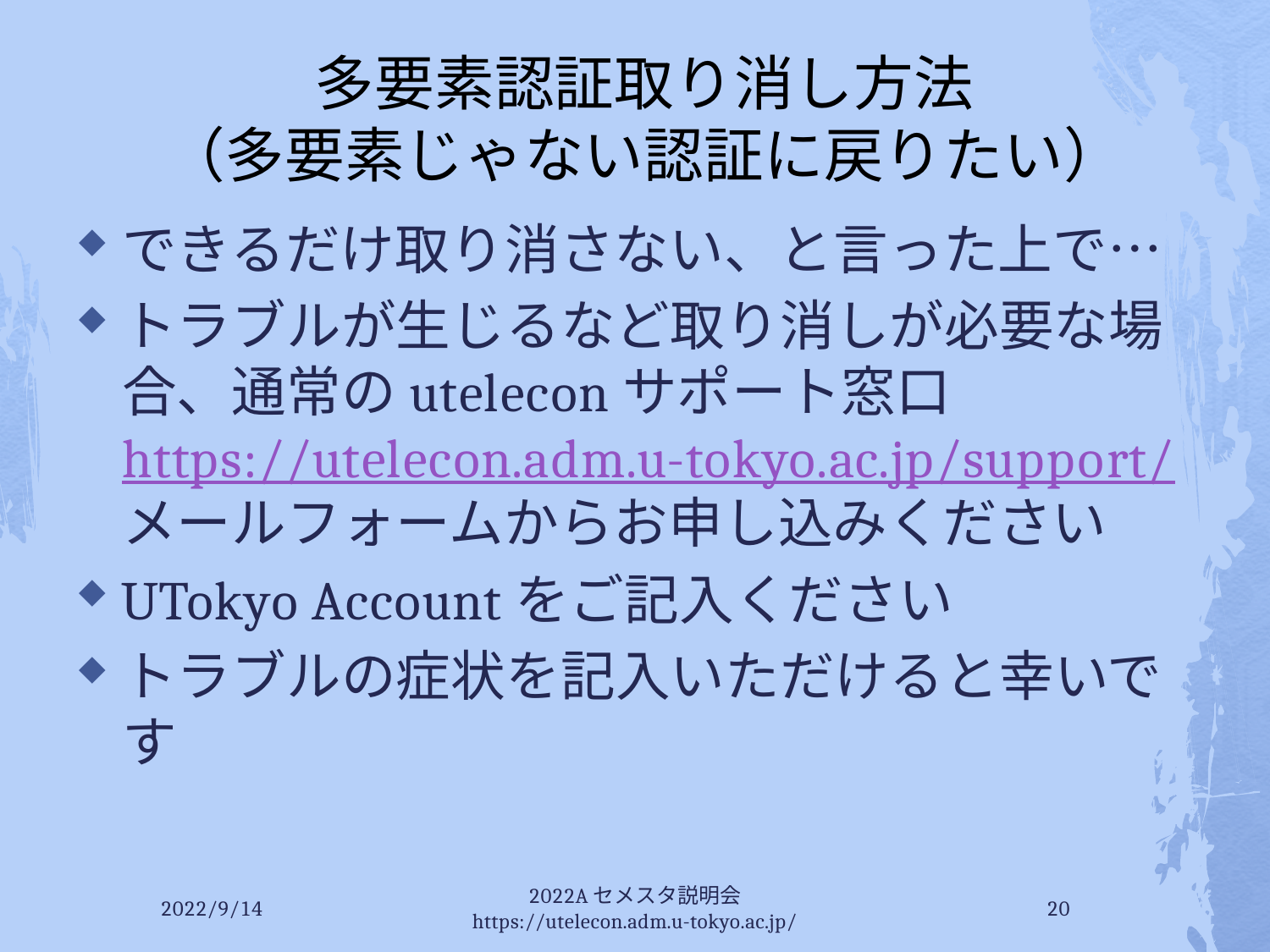

# 多要素認証取り消し方法 （多要素じゃない認証に戻りたい）
できるだけ取り消さない、と言った上で…
トラブルが生じるなど取り消しが必要な場合、通常のuteleconサポート窓口 https://utelecon.adm.u-tokyo.ac.jp/support/ メールフォームからお申し込みください
UTokyo Accountをご記入ください
トラブルの症状を記入いただけると幸いです
2022/9/14
2022Aセメスタ説明会 https://utelecon.adm.u-tokyo.ac.jp/
20